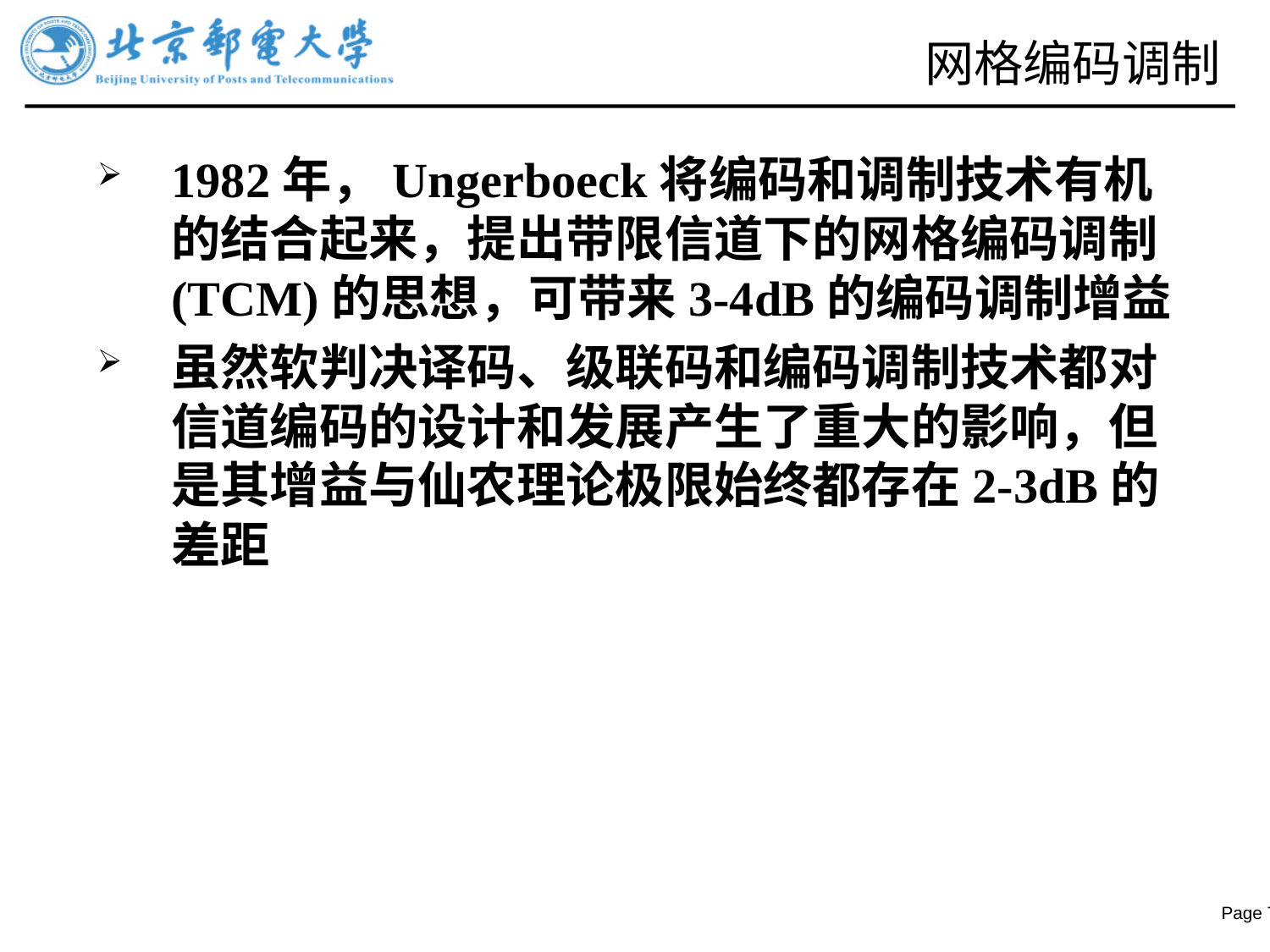

# 网格编码调制
1982年，Ungerboeck将编码和调制技术有机的结合起来，提出带限信道下的网格编码调制(TCM)的思想，可带来3-4dB的编码调制增益
虽然软判决译码、级联码和编码调制技术都对信道编码的设计和发展产生了重大的影响，但是其增益与仙农理论极限始终都存在2-3dB的差距